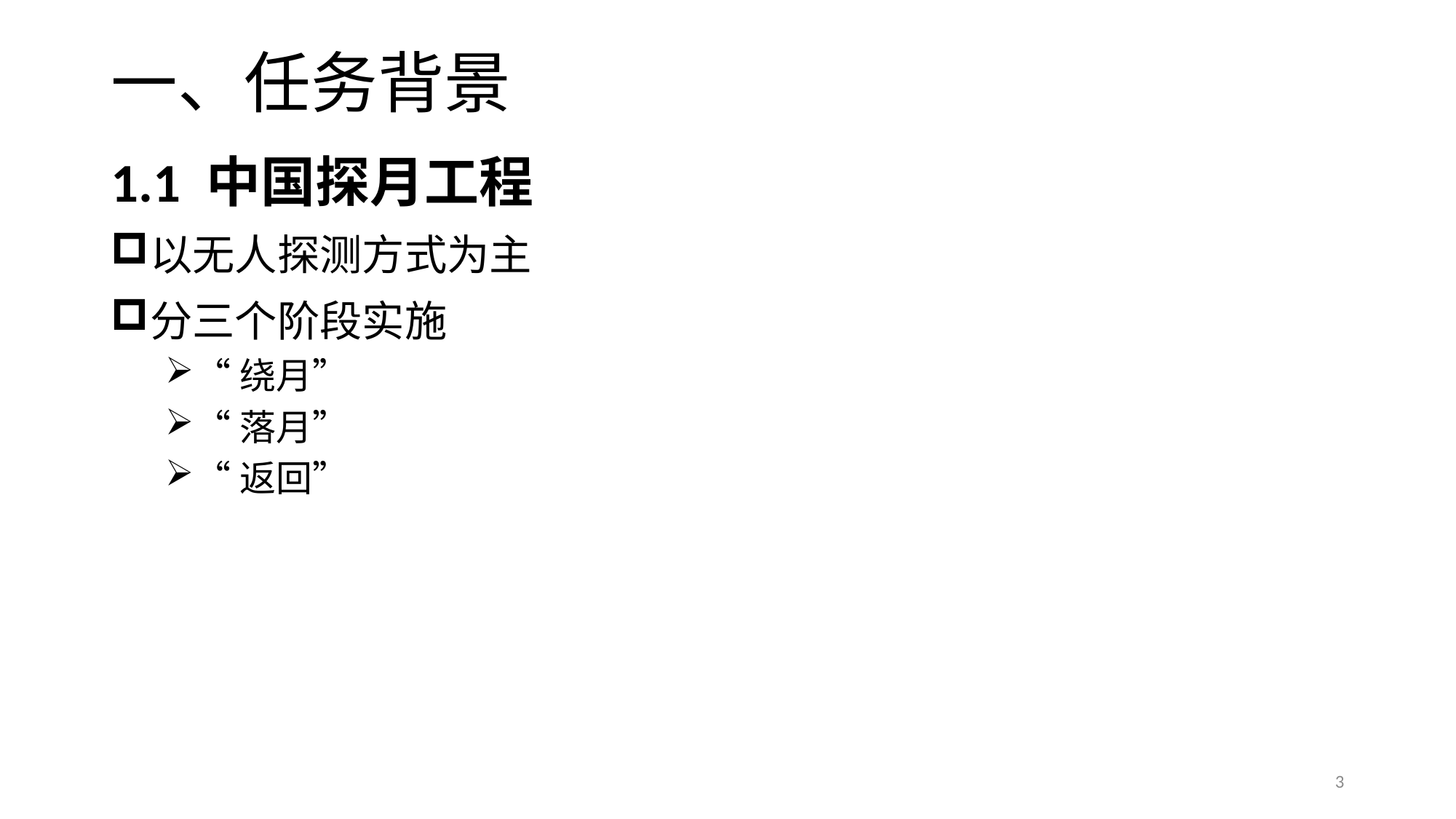

# 一、任务背景
1.1 中国探月工程
以无人探测方式为主
分三个阶段实施
“绕月”
“落月”
“返回”
3